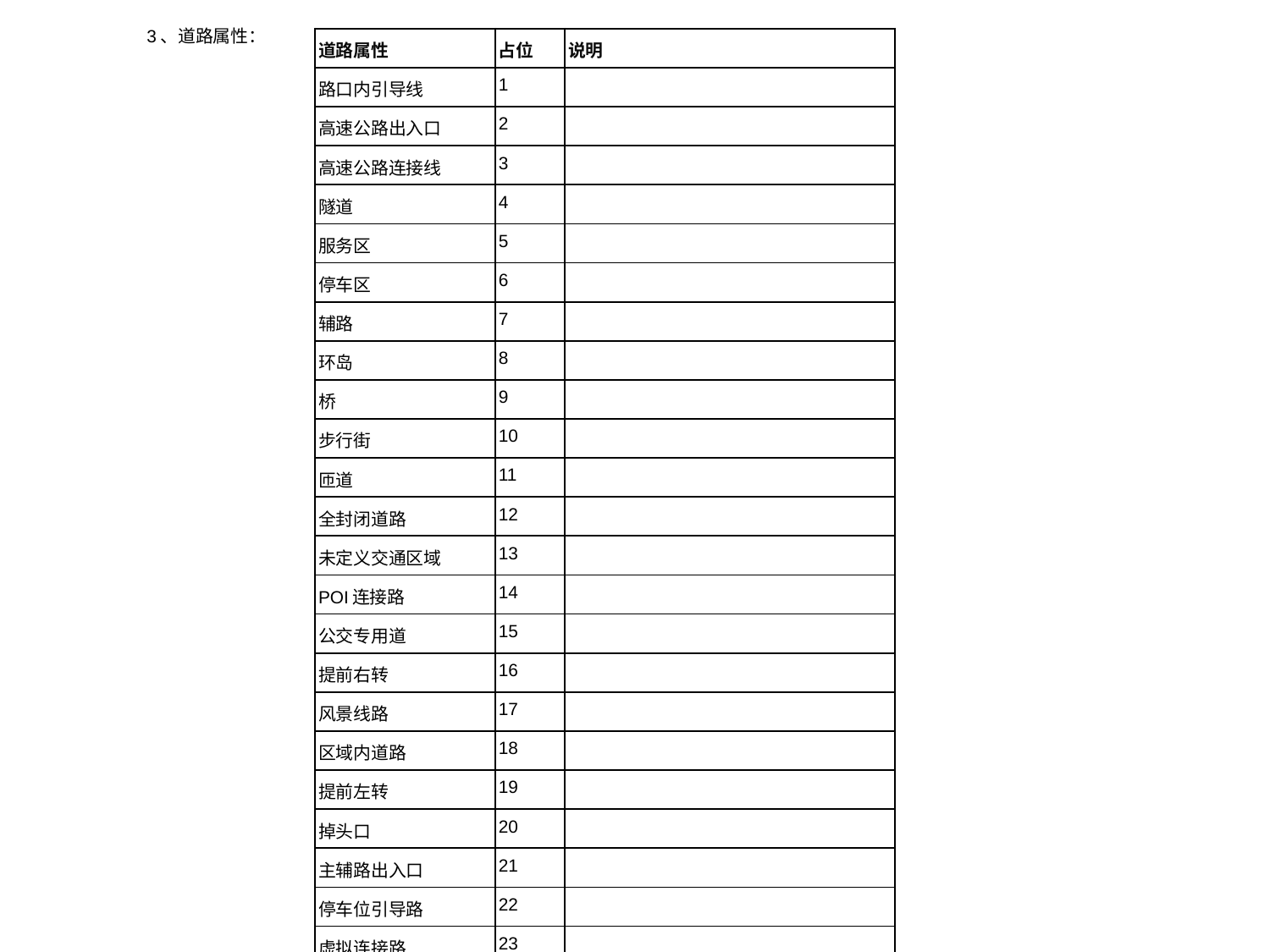

3、道路属性：
| 道路属性 | 占位 | 说明 |
| --- | --- | --- |
| 路口内引导线 | 1 |  |
| 高速公路出入口 | 2 |  |
| 高速公路连接线 | 3 |  |
| 隧道 | 4 |  |
| 服务区 | 5 |  |
| 停车区 | 6 |  |
| 辅路 | 7 |  |
| 环岛 | 8 |  |
| 桥 | 9 |  |
| 步行街 | 10 |  |
| 匝道 | 11 |  |
| 全封闭道路 | 12 |  |
| 未定义交通区域 | 13 |  |
| POI连接路 | 14 |  |
| 公交专用道 | 15 |  |
| 提前右转 | 16 |  |
| 风景线路 | 17 |  |
| 区域内道路 | 18 |  |
| 提前左转 | 19 |  |
| 掉头口 | 20 |  |
| 主辅路出入口 | 21 |  |
| 停车位引导路 | 22 |  |
| 虚拟连接路 | 23 |  |
| 停车场出入口连接路 | 24 |  |
| 交换区域 | 25 |  |
| 上下线分离 | 26 | 物理隔离带，单（双）黄实线，双白线 |